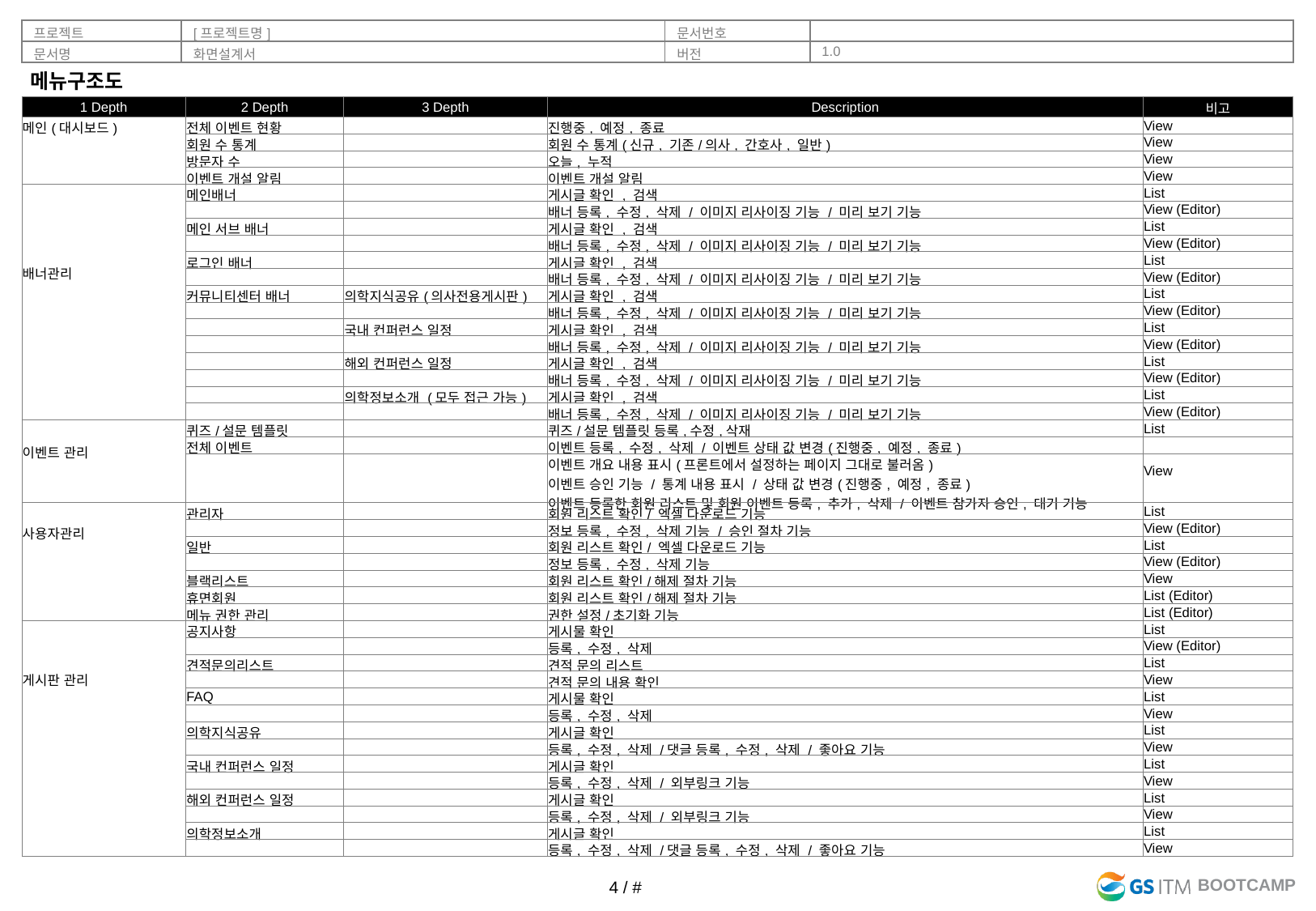

메뉴구조도
| 1 Depth | 2 Depth | 3 Depth | Description | 비고 |
| --- | --- | --- | --- | --- |
| 메인(대시보드) | 전체 이벤트 현황 |  | 진행중, 예정, 종료 | View |
|  | 회원 수 통계 |  | 회원 수 통계(신규, 기존/의사, 간호사, 일반) | View |
|  | 방문자 수 |  | 오늘, 누적 | View |
|  | 이벤트 개설 알림 |  | 이벤트 개설 알림 | View |
| 배너관리 | 메인배너 |  | 게시글 확인 , 검색 | List |
|  |  |  | 배너 등록, 수정, 삭제 / 이미지 리사이징 기능 / 미리 보기 기능 | View (Editor) |
|  | 메인 서브 배너 |  | 게시글 확인 , 검색 | List |
|  |  |  | 배너 등록, 수정, 삭제 / 이미지 리사이징 기능 / 미리 보기 기능 | View (Editor) |
|  | 로그인 배너 |  | 게시글 확인 , 검색 | List |
|  |  |  | 배너 등록, 수정, 삭제 / 이미지 리사이징 기능 / 미리 보기 기능 | View (Editor) |
|  | 커뮤니티센터 배너 | 의학지식공유(의사전용게시판) | 게시글 확인 , 검색 | List |
|  |  |  | 배너 등록, 수정, 삭제 / 이미지 리사이징 기능 / 미리 보기 기능 | View (Editor) |
|  |  | 국내 컨퍼런스 일정 | 게시글 확인 , 검색 | List |
|  |  |  | 배너 등록, 수정, 삭제 / 이미지 리사이징 기능 / 미리 보기 기능 | View (Editor) |
|  |  | 해외 컨퍼런스 일정 | 게시글 확인 , 검색 | List |
|  |  |  | 배너 등록, 수정, 삭제 / 이미지 리사이징 기능 / 미리 보기 기능 | View (Editor) |
|  |  | 의학정보소개 (모두 접근 가능) | 게시글 확인 , 검색 | List |
|  |  |  | 배너 등록, 수정, 삭제 / 이미지 리사이징 기능 / 미리 보기 기능 | View (Editor) |
| 이벤트 관리 | 퀴즈/설문 템플릿 |  | 퀴즈/설문 템플릿 등록,수정,삭재 | List |
|  | 전체 이벤트 |  | 이벤트 등록, 수정, 삭제 / 이벤트 상태 값 변경(진행중, 예정, 종료) |  |
|  |  |  | 이벤트 개요 내용 표시(프론트에서 설정하는 페이지 그대로 불러옴) 이벤트 승인 기능 / 통계 내용 표시 / 상태 값 변경(진행중, 예정, 종료) 이벤트 등록한 회원 리스트 및 회원 이벤트 등록, 추가, 삭제 / 이벤트 참가자 승인, 대기 기능 | View |
| 사용자관리 | 관리자 |  | 회원 리스트 확인/ 엑셀 다운로드 기능 | List |
|  |  |  | 정보 등록, 수정, 삭제 기능 / 승인 절차 기능 | View (Editor) |
|  | 일반 |  | 회원 리스트 확인/ 엑셀 다운로드 기능 | List |
|  |  |  | 정보 등록, 수정, 삭제 기능 | View (Editor) |
|  | 블랙리스트 |  | 회원 리스트 확인/해제 절차 기능 | View |
|  | 휴면회원 |  | 회원 리스트 확인/해제 절차 기능 | List (Editor) |
|  | 메뉴 권한 관리 |  | 권한 설정/초기화 기능 | List (Editor) |
| 게시판 관리 | 공지사항 |  | 게시물 확인 | List |
|  |  |  | 등록, 수정, 삭제 | View (Editor) |
|  | 견적문의리스트 |  | 견적 문의 리스트 | List |
|  |  |  | 견적 문의 내용 확인 | View |
|  | FAQ |  | 게시물 확인 | List |
|  |  |  | 등록, 수정, 삭제 | View |
|  | 의학지식공유 |  | 게시글 확인 | List |
|  |  |  | 등록, 수정, 삭제 /댓글 등록, 수정, 삭제 / 좋아요 기능 | View |
|  | 국내 컨퍼런스 일정 |  | 게시글 확인 | List |
|  |  |  | 등록, 수정, 삭제 / 외부링크 기능 | View |
|  | 해외 컨퍼런스 일정 |  | 게시글 확인 | List |
|  |  |  | 등록, 수정, 삭제 / 외부링크 기능 | View |
|  | 의학정보소개 |  | 게시글 확인 | List |
|  |  |  | 등록, 수정, 삭제 /댓글 등록, 수정, 삭제 / 좋아요 기능 | View |